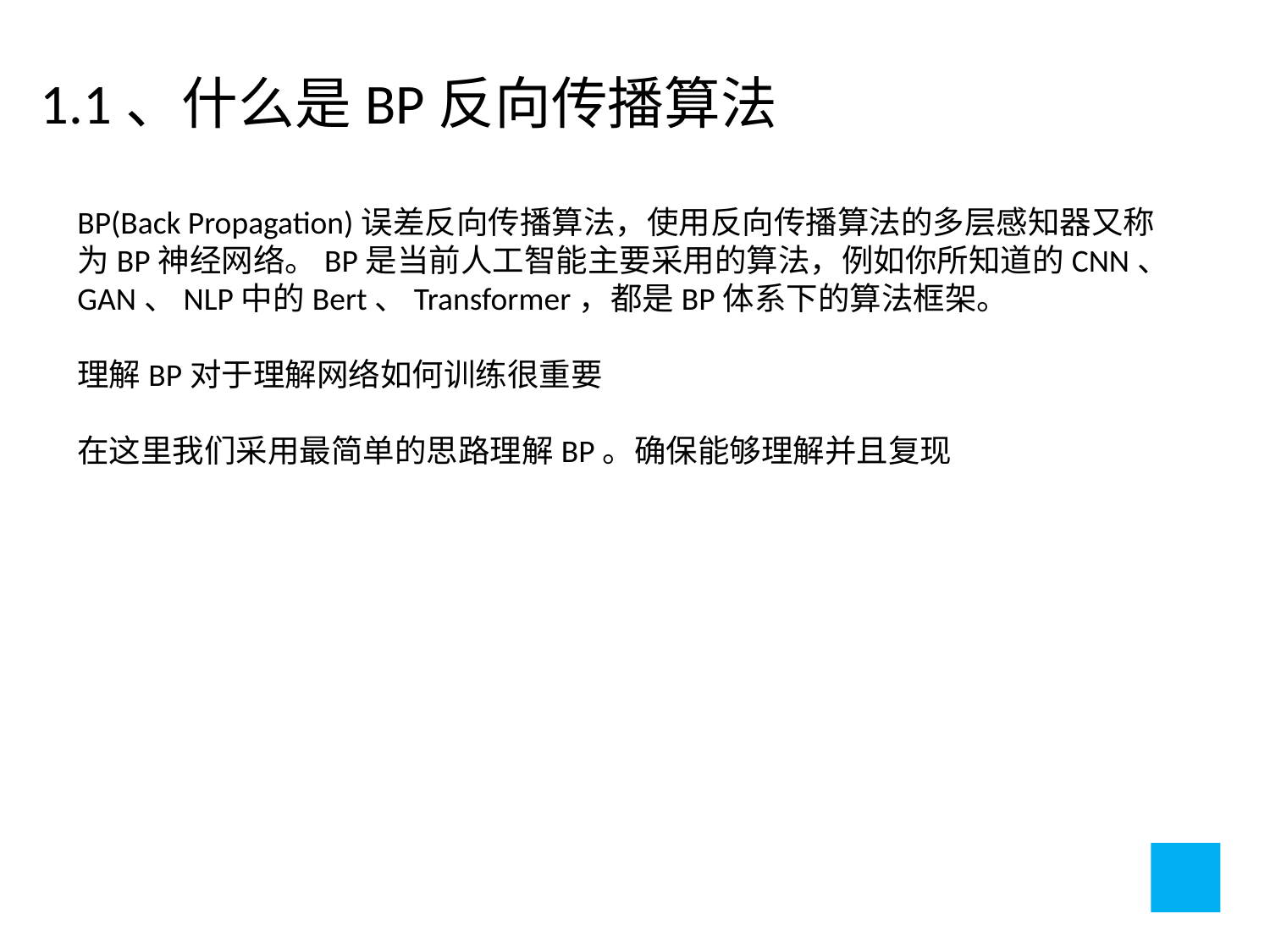

1.1、什么是BP反向传播算法
BP(Back Propagation)误差反向传播算法，使用反向传播算法的多层感知器又称为BP神经网络。BP是当前人工智能主要采用的算法，例如你所知道的CNN、GAN、NLP中的Bert、Transformer，都是BP体系下的算法框架。

理解BP对于理解网络如何训练很重要

在这里我们采用最简单的思路理解BP。确保能够理解并且复现